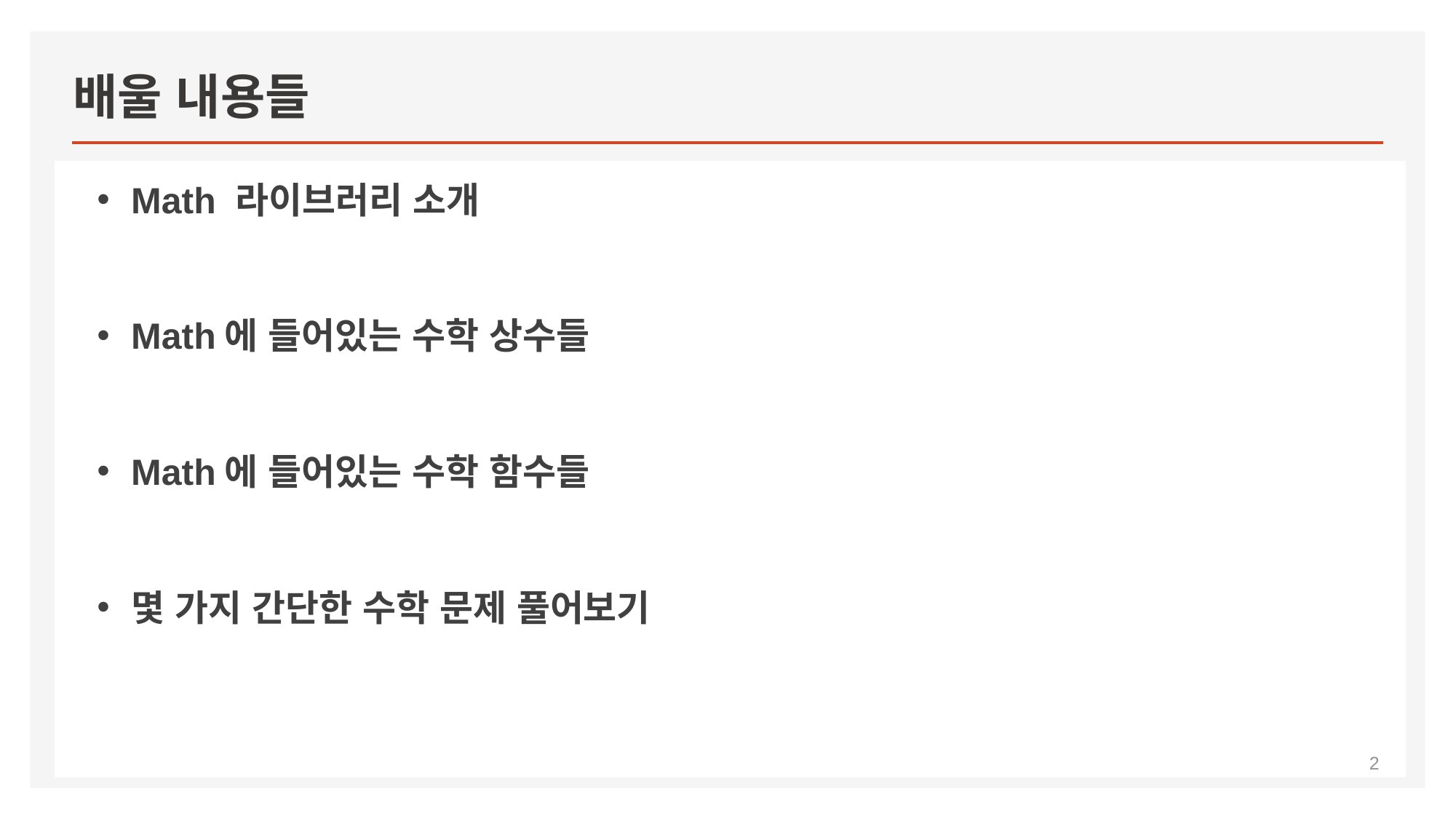

# 배울 내용들
Math 라이브러리 소개

Math에 들어있는 수학 상수들

Math에 들어있는 수학 함수들

몇 가지 간단한 수학 문제 풀어보기
2